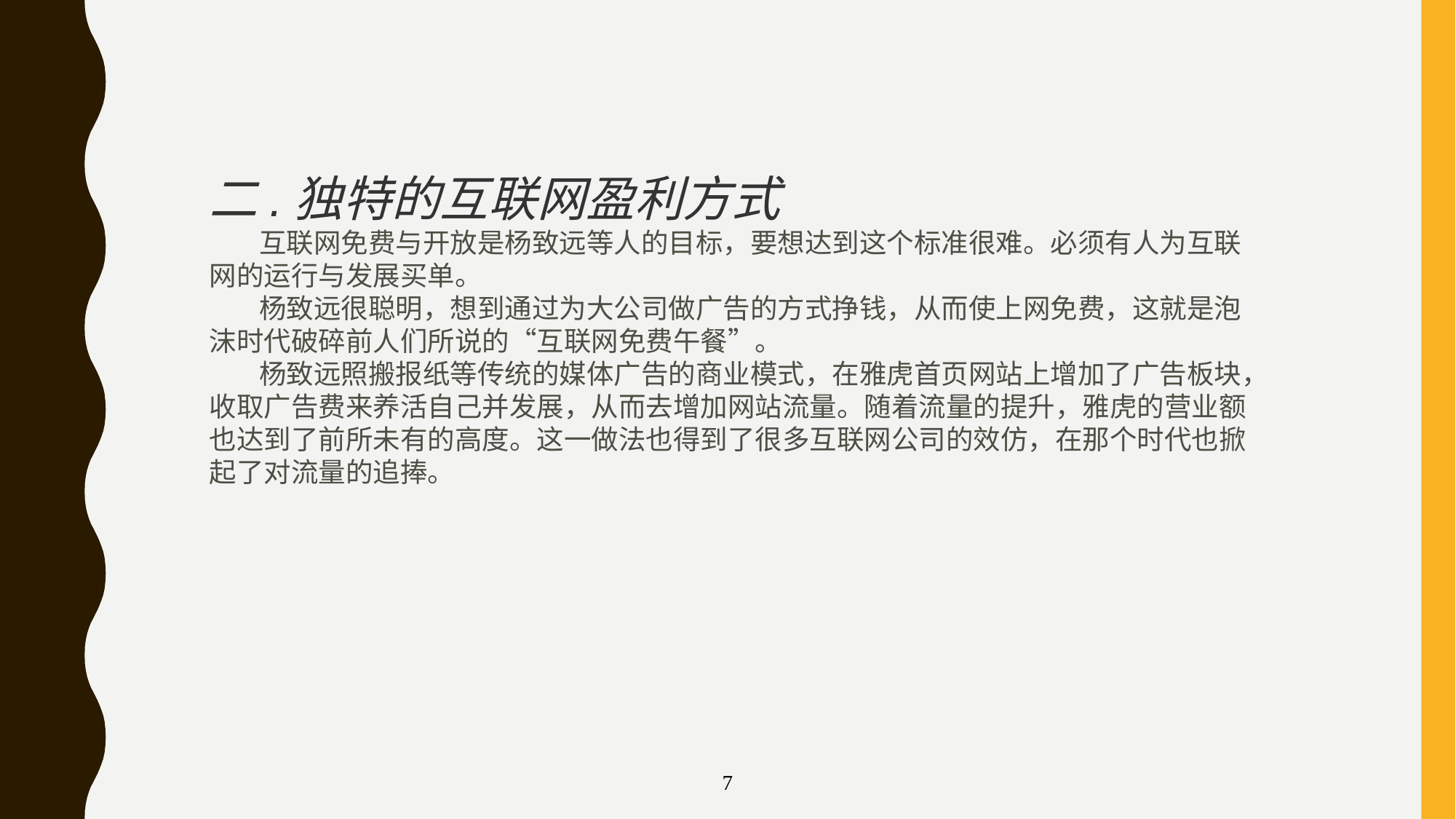

二.独特的互联网盈利方式
       互联网免费与开放是杨致远等人的目标，要想达到这个标准很难。必须有人为互联网的运行与发展买单。
       杨致远很聪明，想到通过为大公司做广告的方式挣钱，从而使上网免费，这就是泡沫时代破碎前人们所说的“互联网免费午餐”。
       杨致远照搬报纸等传统的媒体广告的商业模式，在雅虎首页网站上增加了广告板块，收取广告费来养活自己并发展，从而去增加网站流量。随着流量的提升，雅虎的营业额也达到了前所未有的高度。这一做法也得到了很多互联网公司的效仿，在那个时代也掀起了对流量的追捧。
7